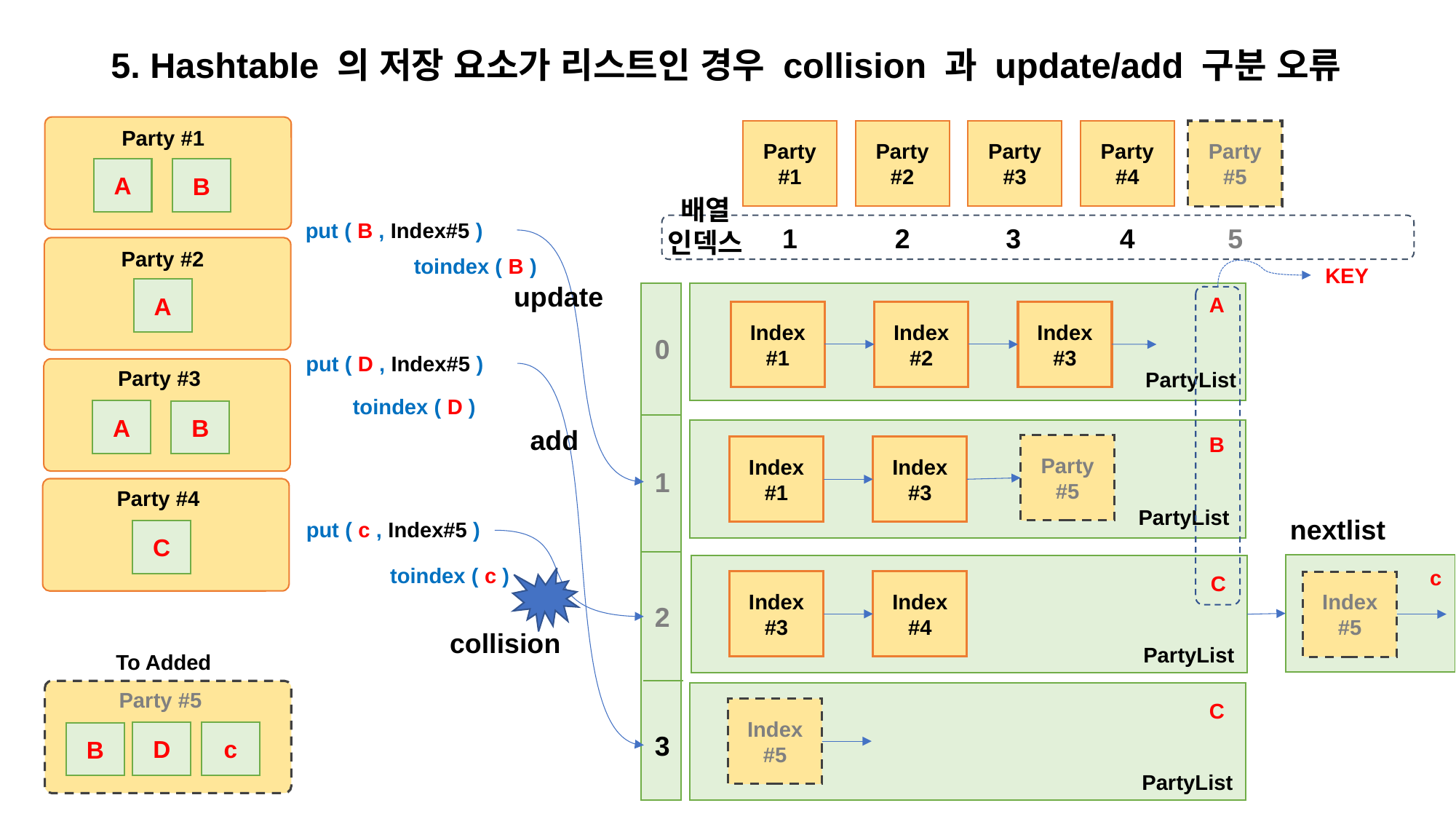

# 5. Hashtable 의 저장 요소가 리스트인 경우 collision 과 update/add 구분 오류

Party #1
Party
#1
Party
#2
Party
#3
Party
#4
Party
#5
A
B
배열
인덱스
put ( B , Index#5 )

1
2
3
4
5

Party #2
toindex ( B )
KEY
update
A
A

Index
#1
Index
#2
Index
#3
0
put ( D , Index#5 )

Party #3
PartyList
toindex ( D )
A
B
B
add

Party
#5
Index
#1
Index
#3
1

Party #4
PartyList
nextlist
put ( c , Index#5 )
C
c

toindex ( c )
C

Index
#3
Index
#4
Index
#5
2
collision
PartyList
To Added

Party #5

C
Index
#5
D
c
B
3
PartyList